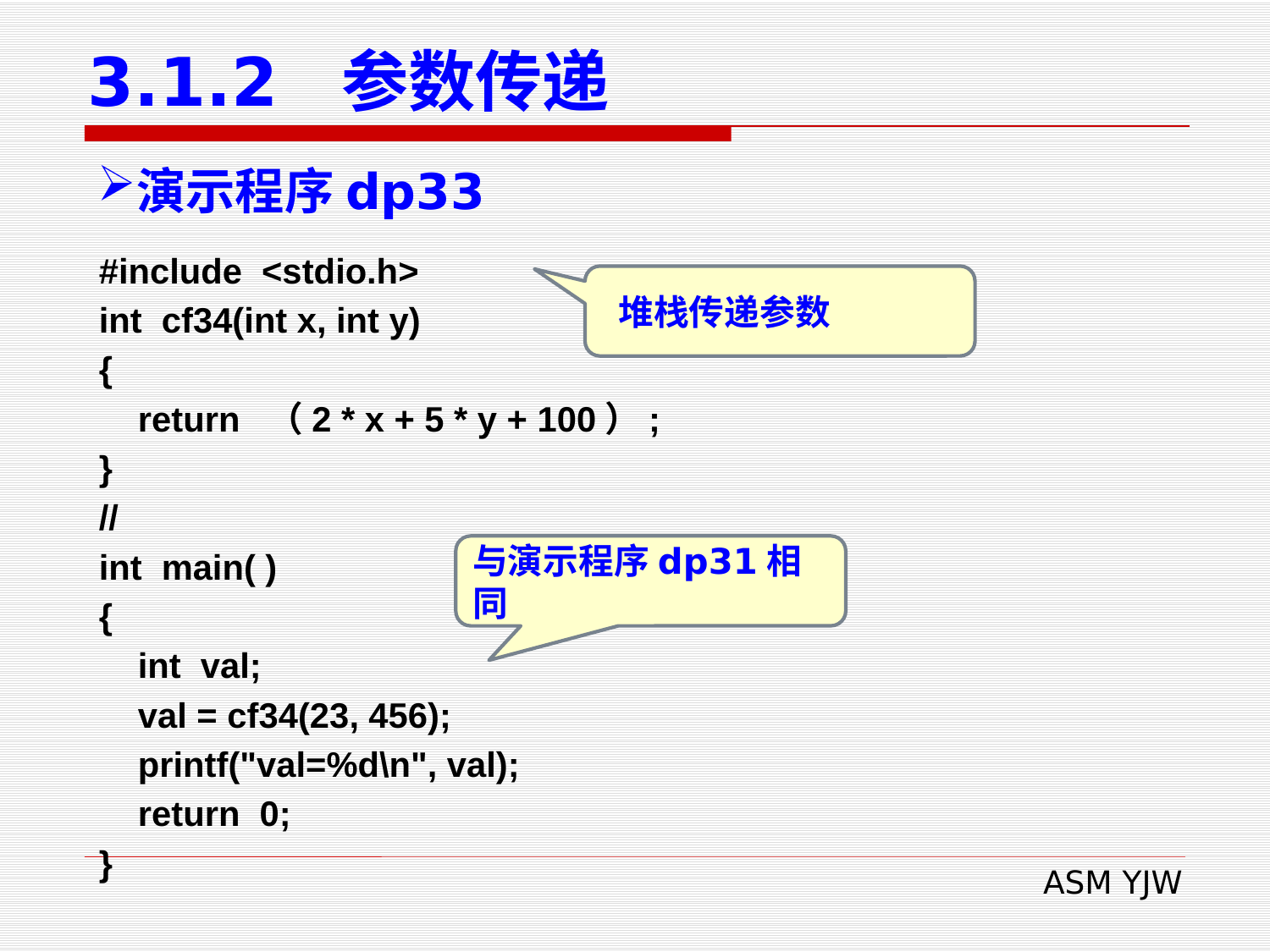

# 3.1.2  参数传递
演示程序dp33
#include  <stdio.h>
int  cf34(int x, int y)
{
    return  （2 * x + 5 * y + 100）;
}
//
int  main( )
{
    int  val;
    val = cf34(23, 456);
    printf("val=%d\n", val);
    return  0;
}
 堆栈传递参数
与演示程序dp31相同